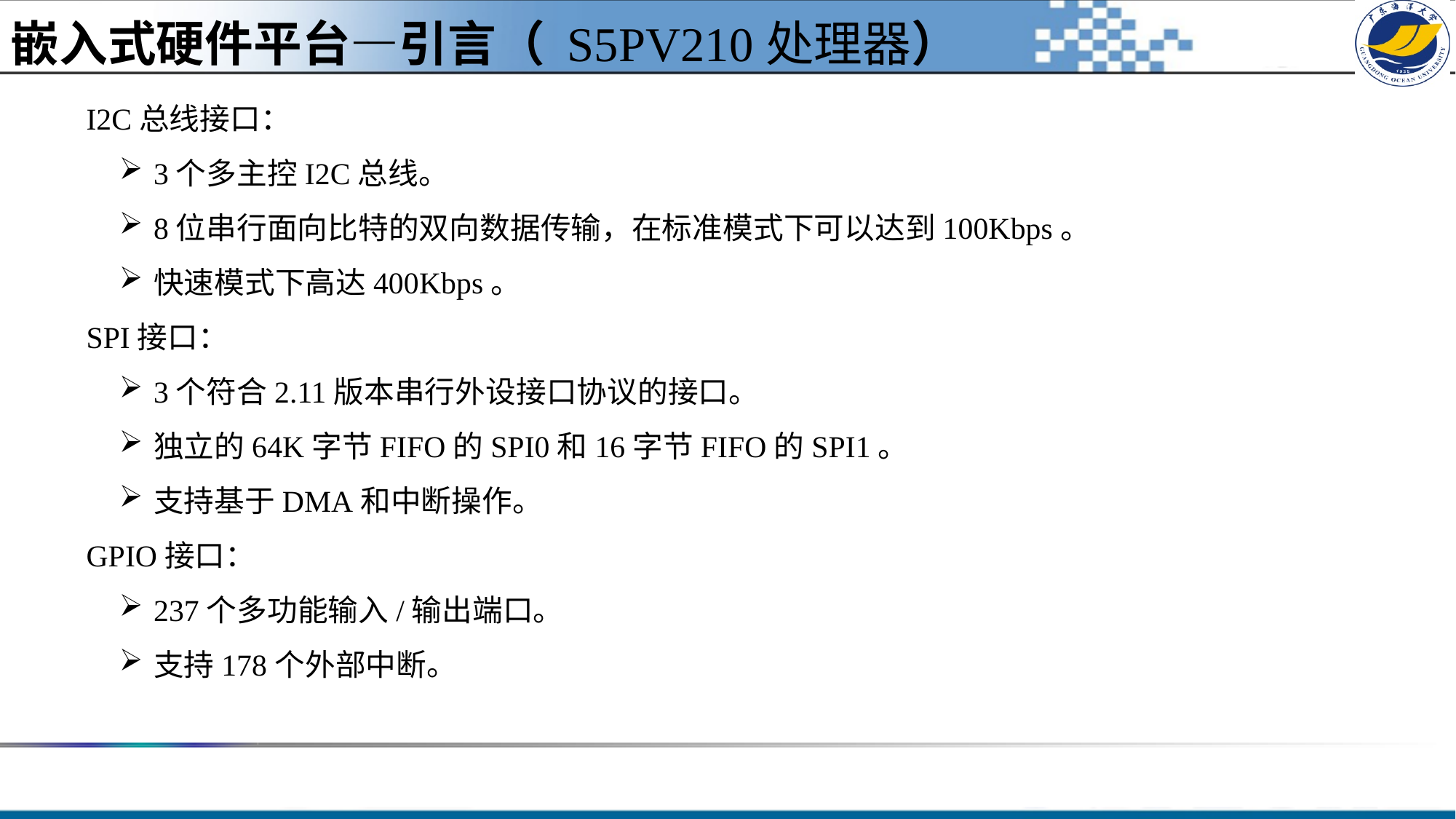

嵌入式硬件平台—引言（ S5PV210处理器）
I2C总线接口：
3个多主控I2C总线。
8位串行面向比特的双向数据传输，在标准模式下可以达到100Kbps。
快速模式下高达400Kbps。
SPI接口：
3个符合2.11版本串行外设接口协议的接口。
独立的64K字节FIFO的SPI0和16字节FIFO的SPI1。
支持基于DMA和中断操作。
GPIO接口：
237个多功能输入/输出端口。
支持178个外部中断。
17